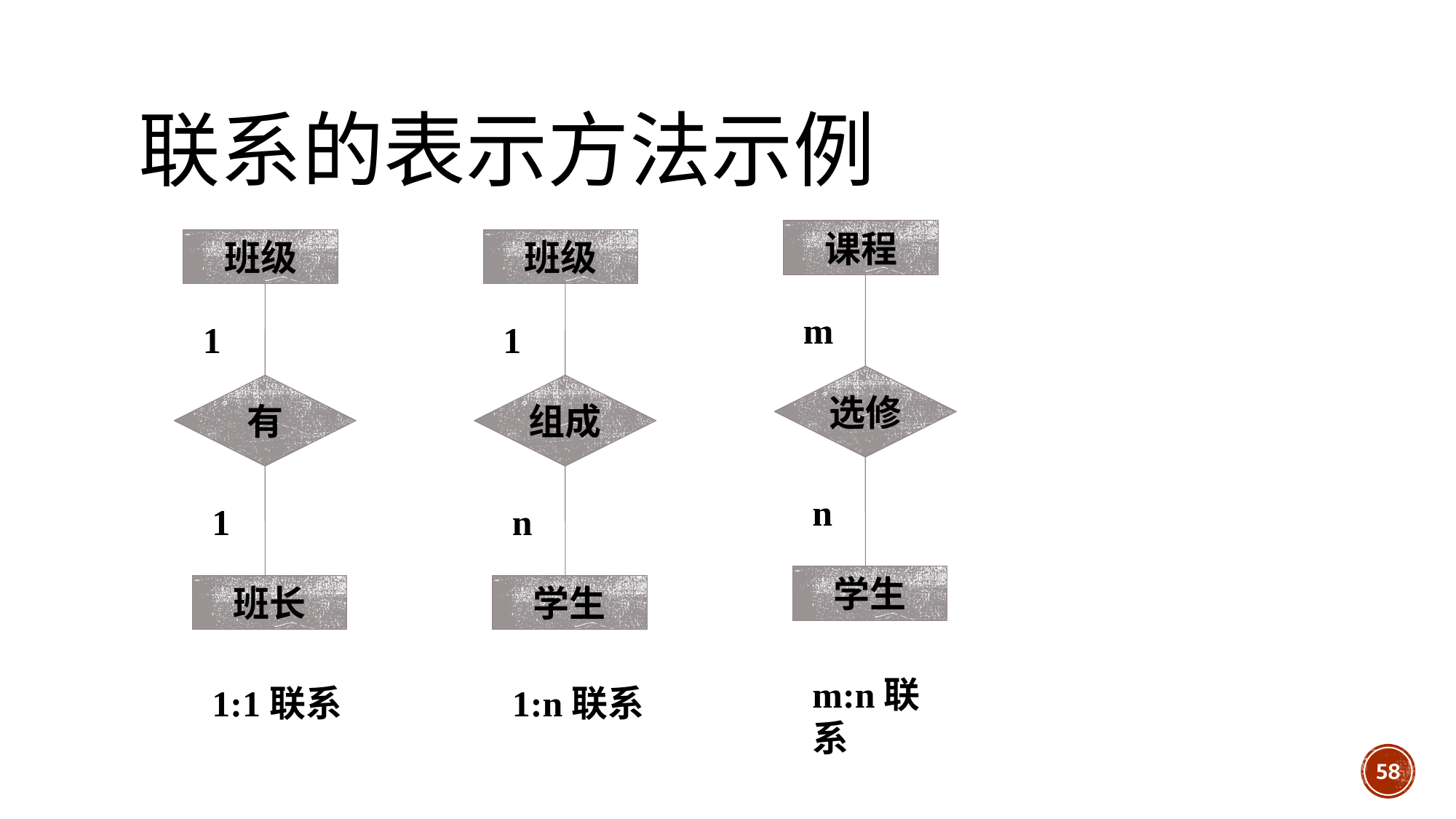

# 联系的表示方法示例
课程
班级
班级

m
1
1
选修
有
组成

n
1
n
学生
班长
学生
m:n联系
1:1联系
1:n联系
58